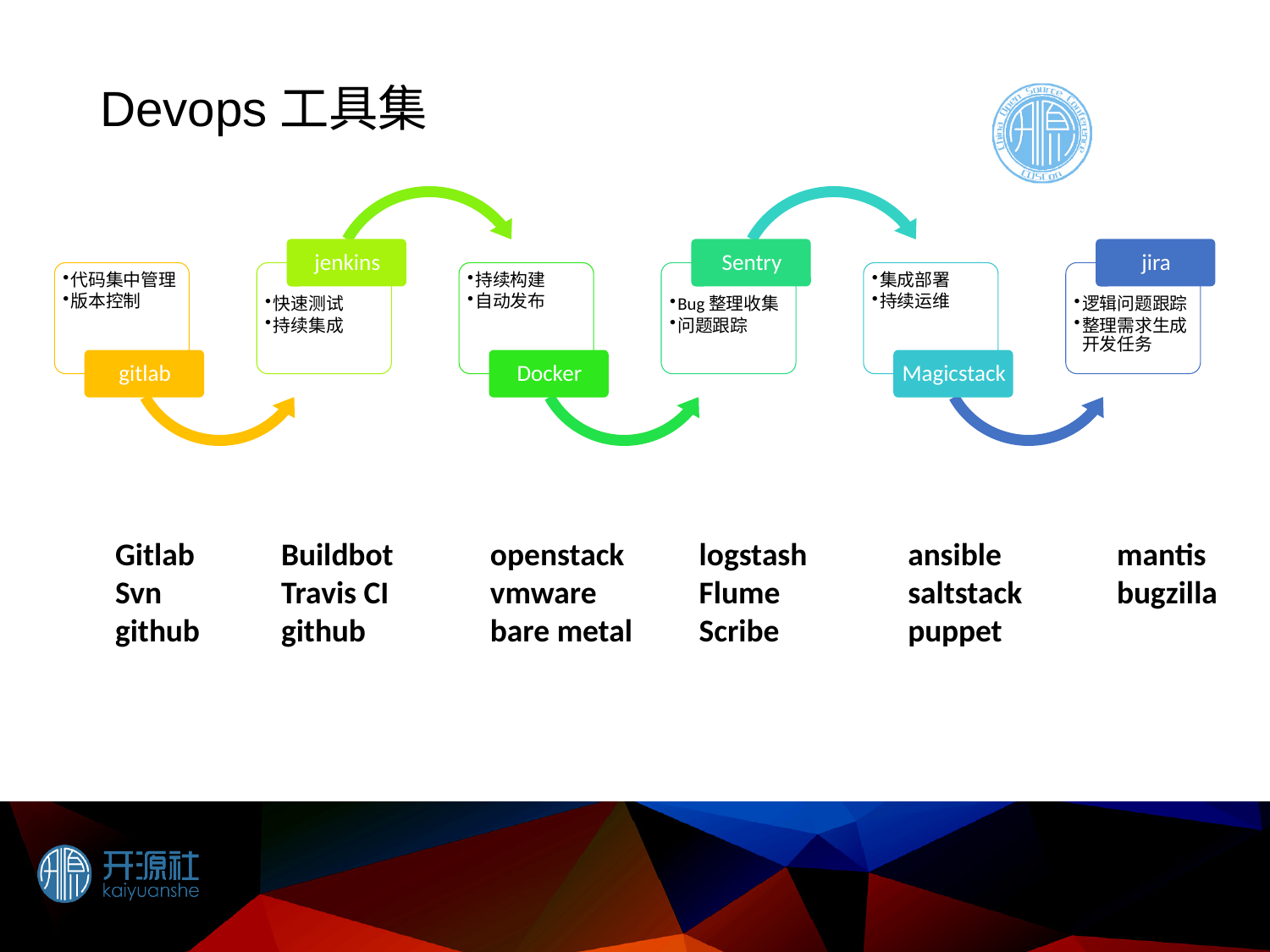

# Devops工具集
代码集中管理
版本控制
gitlab
快速测试
持续集成
jenkins
持续构建
自动发布
Docker
Bug整理收集
问题跟踪
Sentry
集成部署
持续运维
Magicstack
逻辑问题跟踪
整理需求生成开发任务
jira
mantis
bugzilla

logstash
Flume
Scribe
ansible
saltstack
puppet

openstack
vmware
bare metal

Buildbot
Travis CI
github
Gitlab
Svn
github